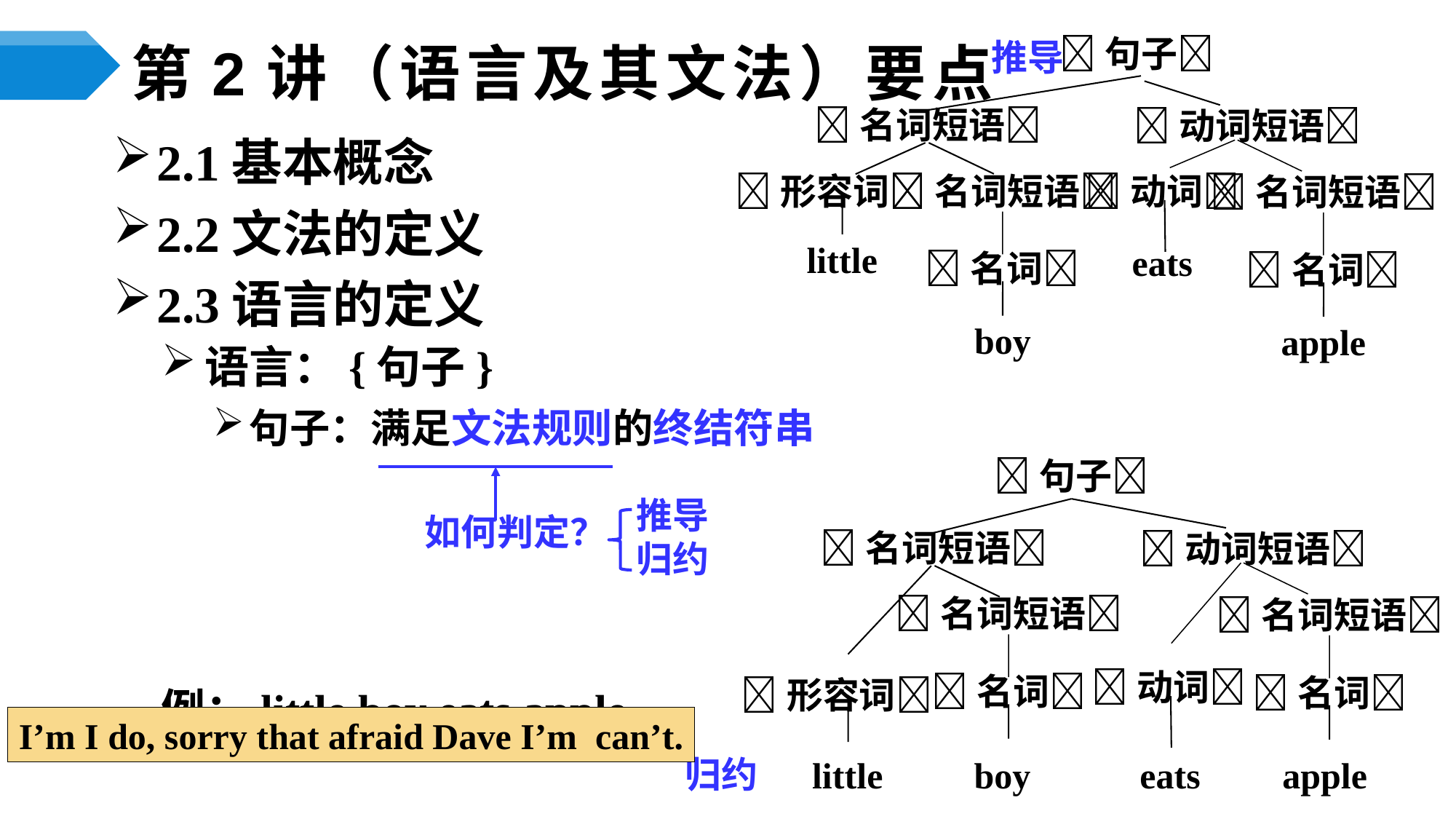

推导

<句子>
# 第2讲（语言及其文法）要点

<动词短语>
<名词短语>
2.1基本概念
2.2文法的定义
2.3语言的定义
语言：{句子}
句子：满足文法规则的终结符串

例：little boy eats apple

<动词>
<名词短语>

<形容词>
<名词短语>

little

eats

<名词>

<名词>

boy

apple
<句子>

如何判定？
推导
归约

<动词短语>

<名词短语>

<名词短语>

<名词短语>

<动词>

<名词>

<名词>

<形容词>

I’m I do, sorry that afraid Dave I’m  can’t.

归约
little          boy            eats         apple